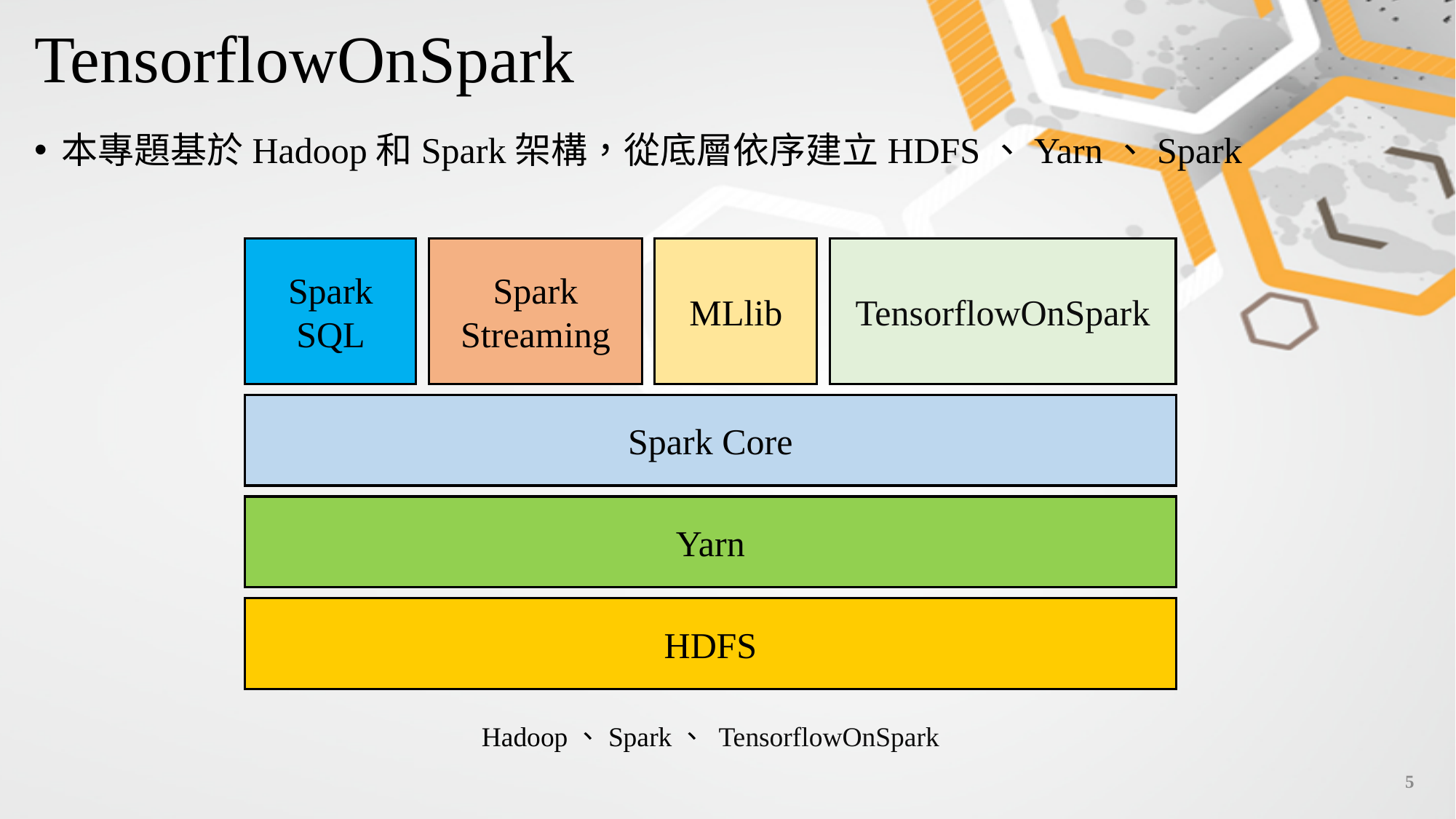

# TensorflowOnSpark
本專題基於Hadoop和Spark架構，從底層依序建立HDFS、Yarn、Spark
Spark Streaming
TensorflowOnSpark
Spark SQL
MLlib
Spark Core
Yarn
HDFS
Hadoop、Spark、 TensorflowOnSpark
5